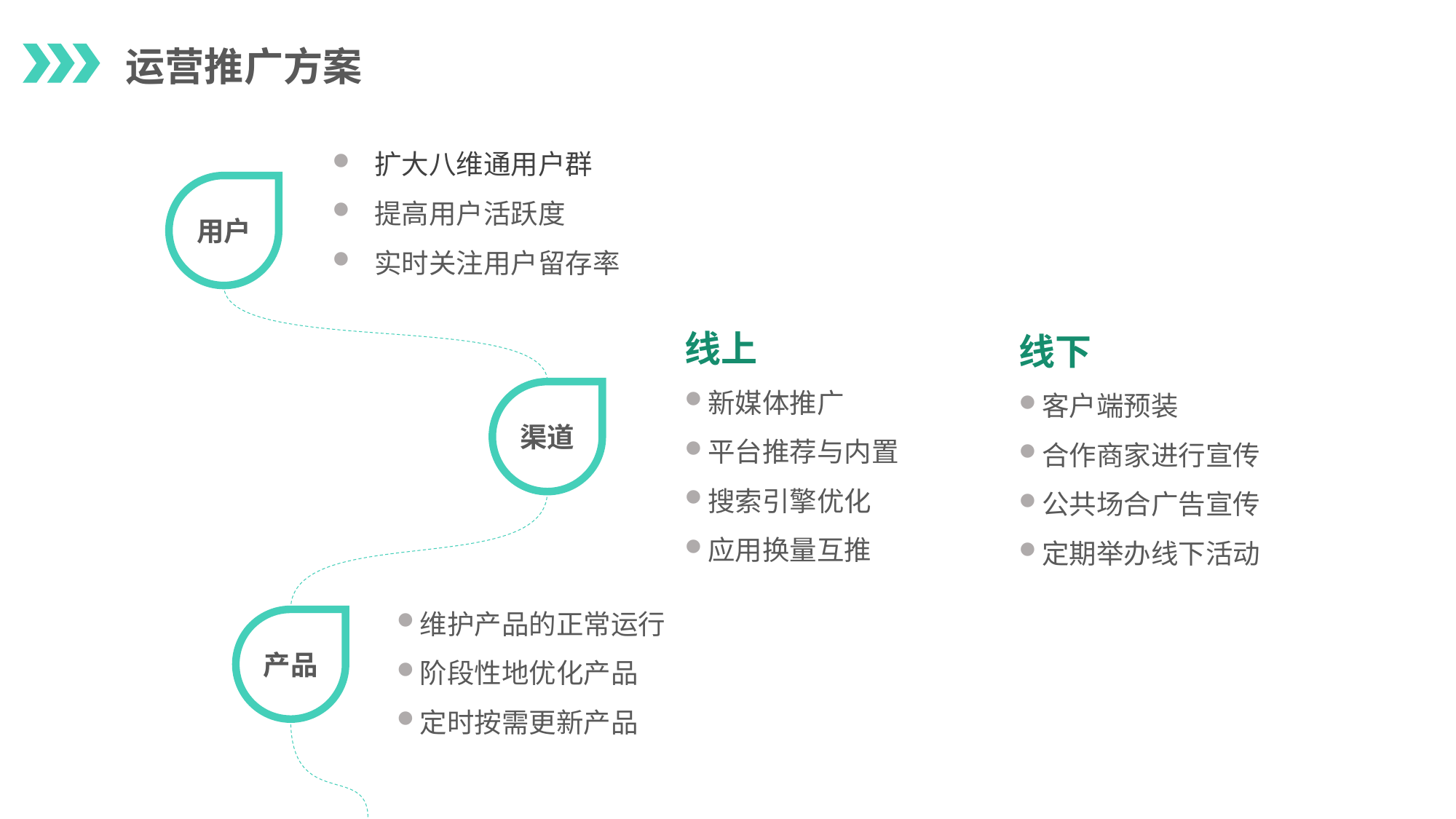

运营推广方案

  扩大八维通用户群
  提高用户活跃度
  实时关注用户留存率
用户
线上
新媒体推广
平台推荐与内置
搜索引擎优化
应用换量互推
线下
客户端预装
合作商家进行宣传
公共场合广告宣传
定期举办线下活动
渠道
维护产品的正常运行
阶段性地优化产品
定时按需更新产品
产品